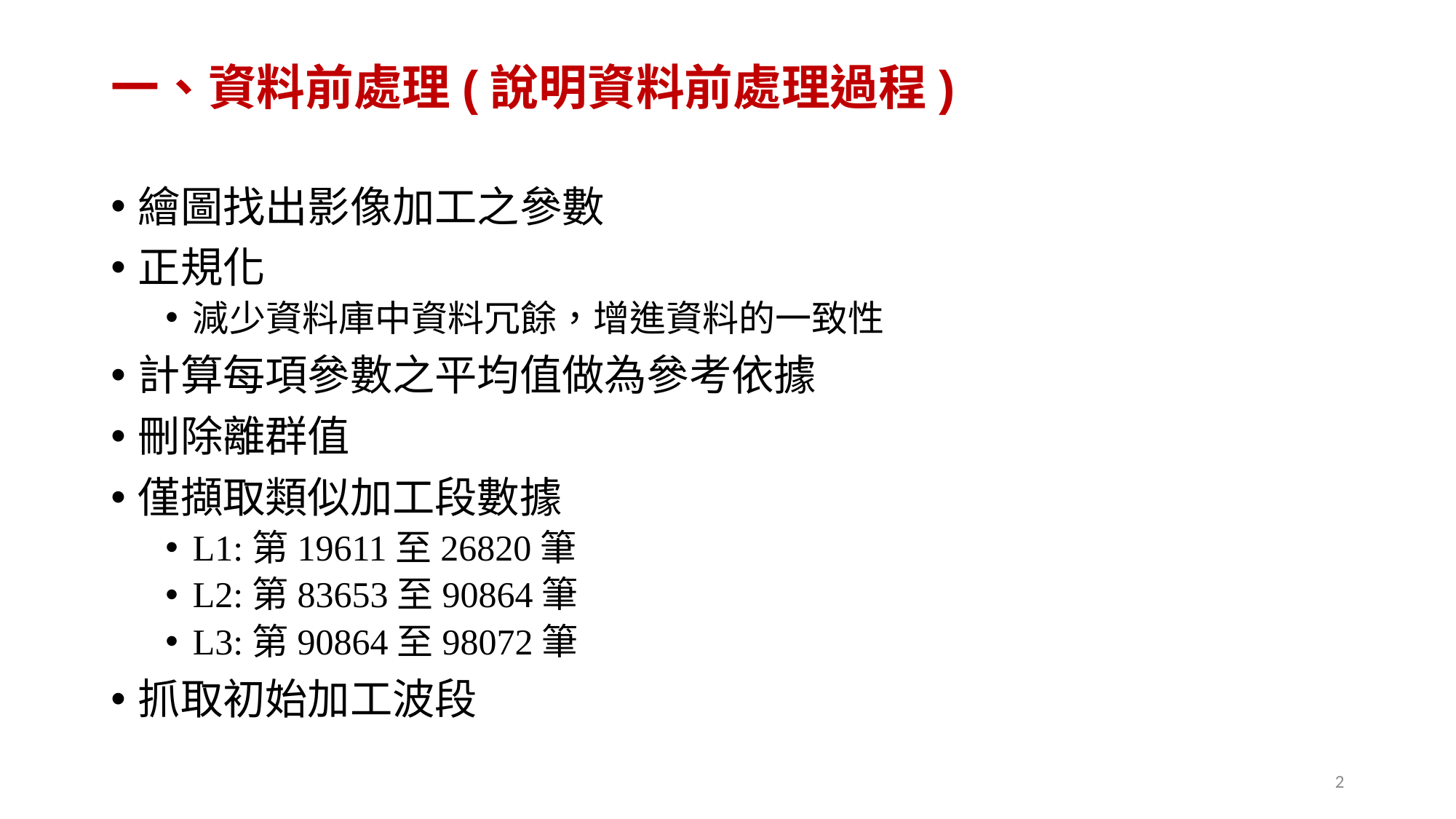

# 一、資料前處理(說明資料前處理過程)
繪圖找出影像加工之參數
正規化
減少資料庫中資料冗餘，增進資料的一致性
計算每項參數之平均值做為參考依據
刪除離群值
僅擷取類似加工段數據
L1:第19611至26820筆
L2:第83653至90864筆
L3:第90864至98072筆
抓取初始加工波段

2